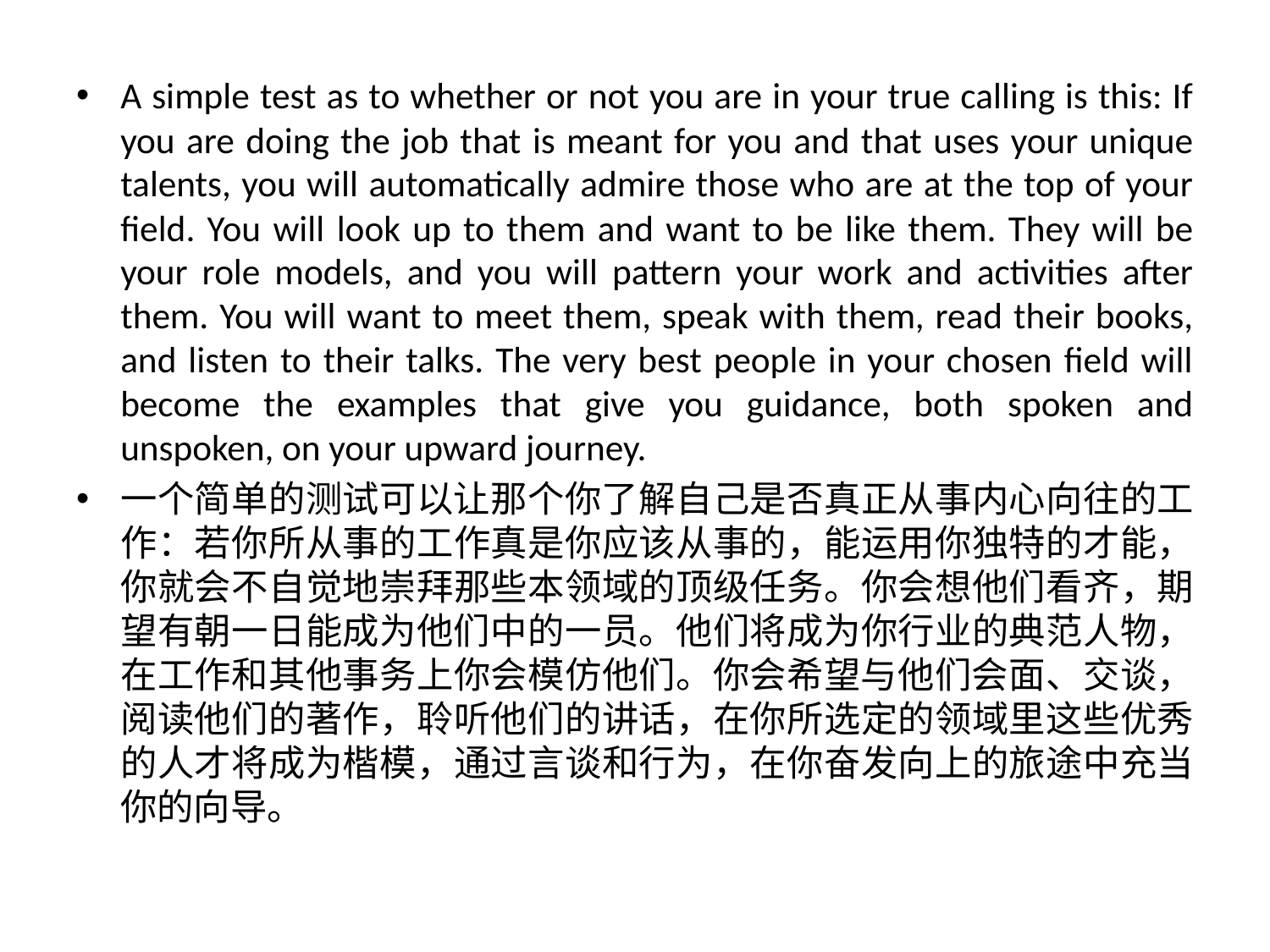

A simple test as to whether or not you are in your true calling is this: If you are doing the job that is meant for you and that uses your unique talents, you will automatically admire those who are at the top of your field. You will look up to them and want to be like them. They will be your role models, and you will pattern your work and activities after them. You will want to meet them, speak with them, read their books, and listen to their talks. The very best people in your chosen field will become the examples that give you guidance, both spoken and unspoken, on your upward journey.
一个简单的测试可以让那个你了解自己是否真正从事内心向往的工作：若你所从事的工作真是你应该从事的，能运用你独特的才能，你就会不自觉地崇拜那些本领域的顶级任务。你会想他们看齐，期望有朝一日能成为他们中的一员。他们将成为你行业的典范人物，在工作和其他事务上你会模仿他们。你会希望与他们会面、交谈，阅读他们的著作，聆听他们的讲话，在你所选定的领域里这些优秀的人才将成为楷模，通过言谈和行为，在你奋发向上的旅途中充当你的向导。